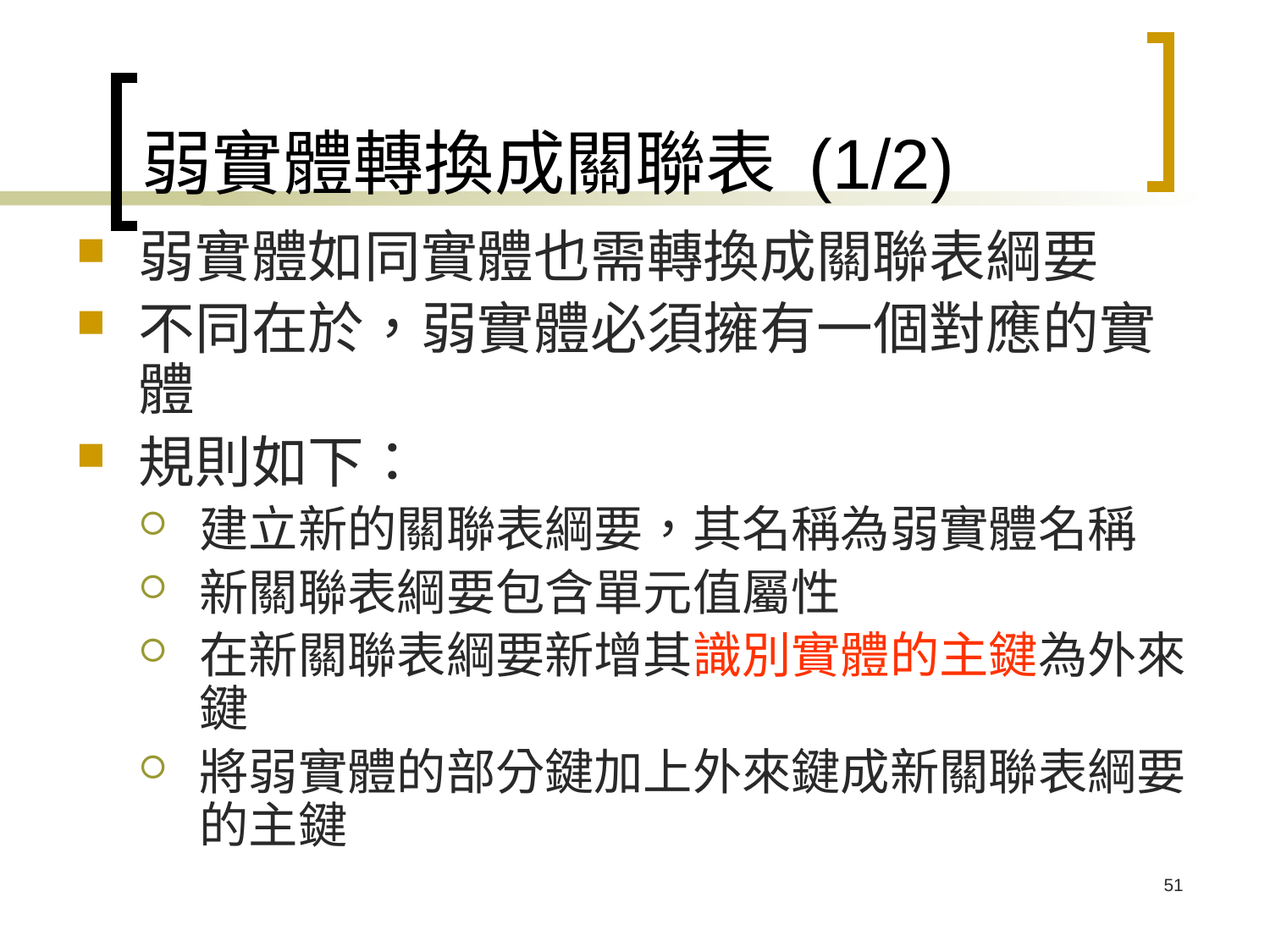

# 弱實體轉換成關聯表 (1/2)
弱實體如同實體也需轉換成關聯表綱要
不同在於，弱實體必須擁有一個對應的實體
規則如下：
建立新的關聯表綱要，其名稱為弱實體名稱
新關聯表綱要包含單元值屬性
在新關聯表綱要新增其識別實體的主鍵為外來鍵
將弱實體的部分鍵加上外來鍵成新關聯表綱要的主鍵
51